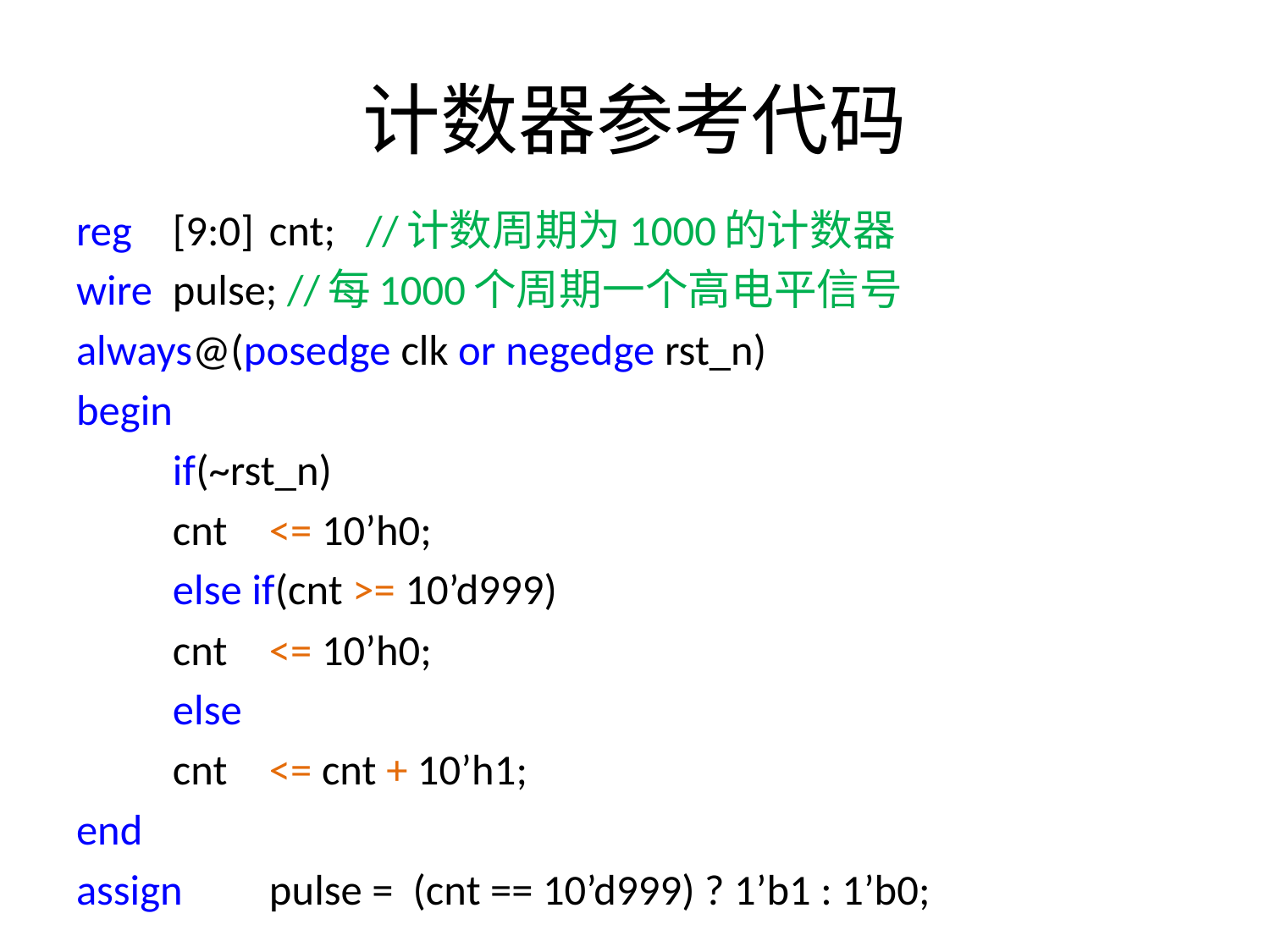

# 计数器参考代码
reg	[9:0]	cnt; 	//计数周期为1000的计数器
wire		pulse; //每1000个周期一个高电平信号
always@(posedge clk or negedge rst_n)
begin
	if(~rst_n)
		cnt	<= 10’h0;
	else if(cnt >= 10’d999)
		cnt	<= 10’h0;
	else
		cnt	<= cnt + 10’h1;
end
assign		pulse =  (cnt == 10’d999) ? 1’b1 : 1’b0;